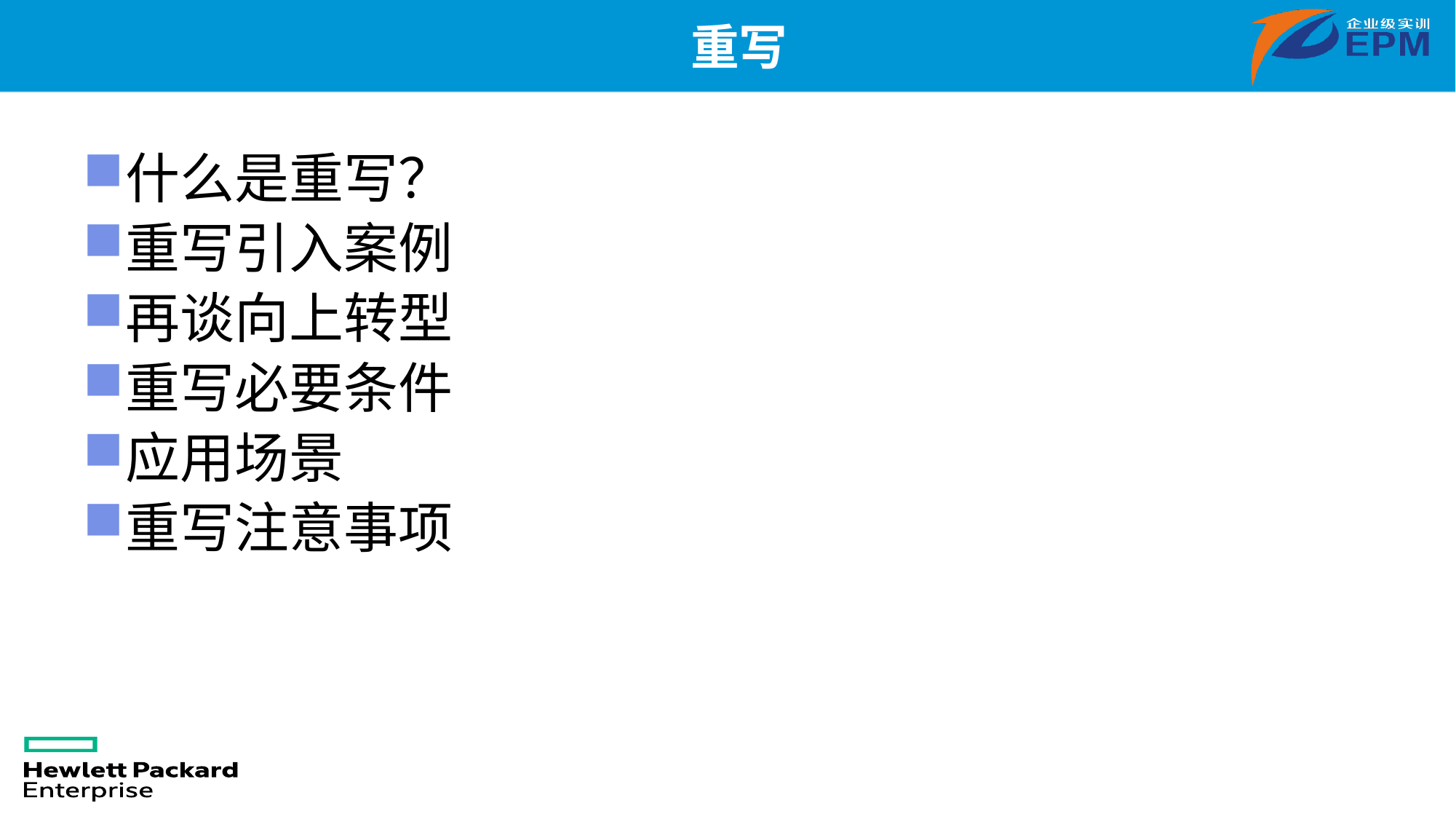

# 重写
什么是重写？
重写引入案例
再谈向上转型
重写必要条件
应用场景
重写注意事项